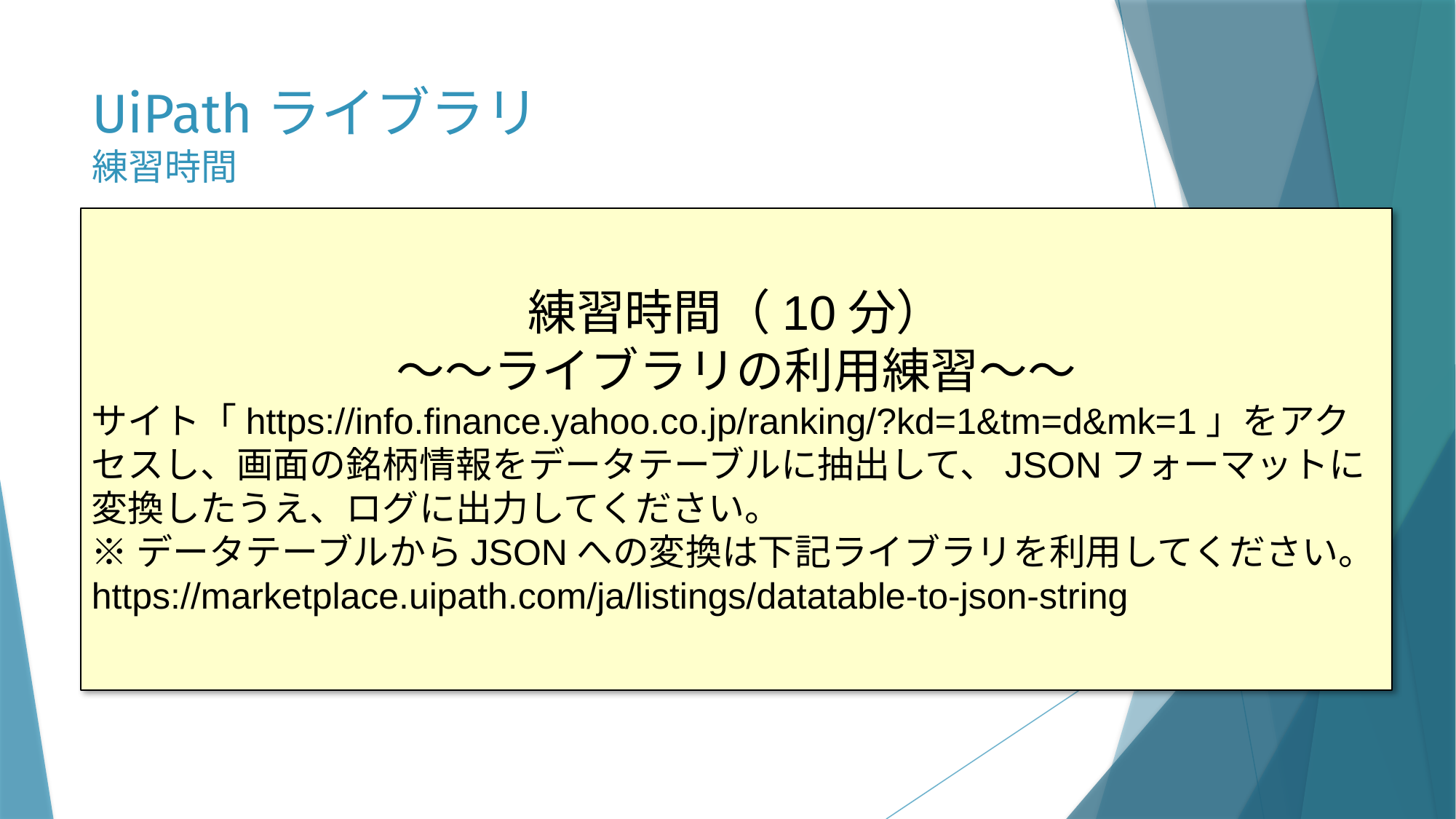

# UiPathライブラリ 練習時間
練習時間（10分）
～～ライブラリの利用練習～～
サイト「https://info.finance.yahoo.co.jp/ranking/?kd=1&tm=d&mk=1」をアクセスし、画面の銘柄情報をデータテーブルに抽出して、JSONフォーマットに変換したうえ、ログに出力してください。
※データテーブルからJSONへの変換は下記ライブラリを利用してください。
https://marketplace.uipath.com/ja/listings/datatable-to-json-string